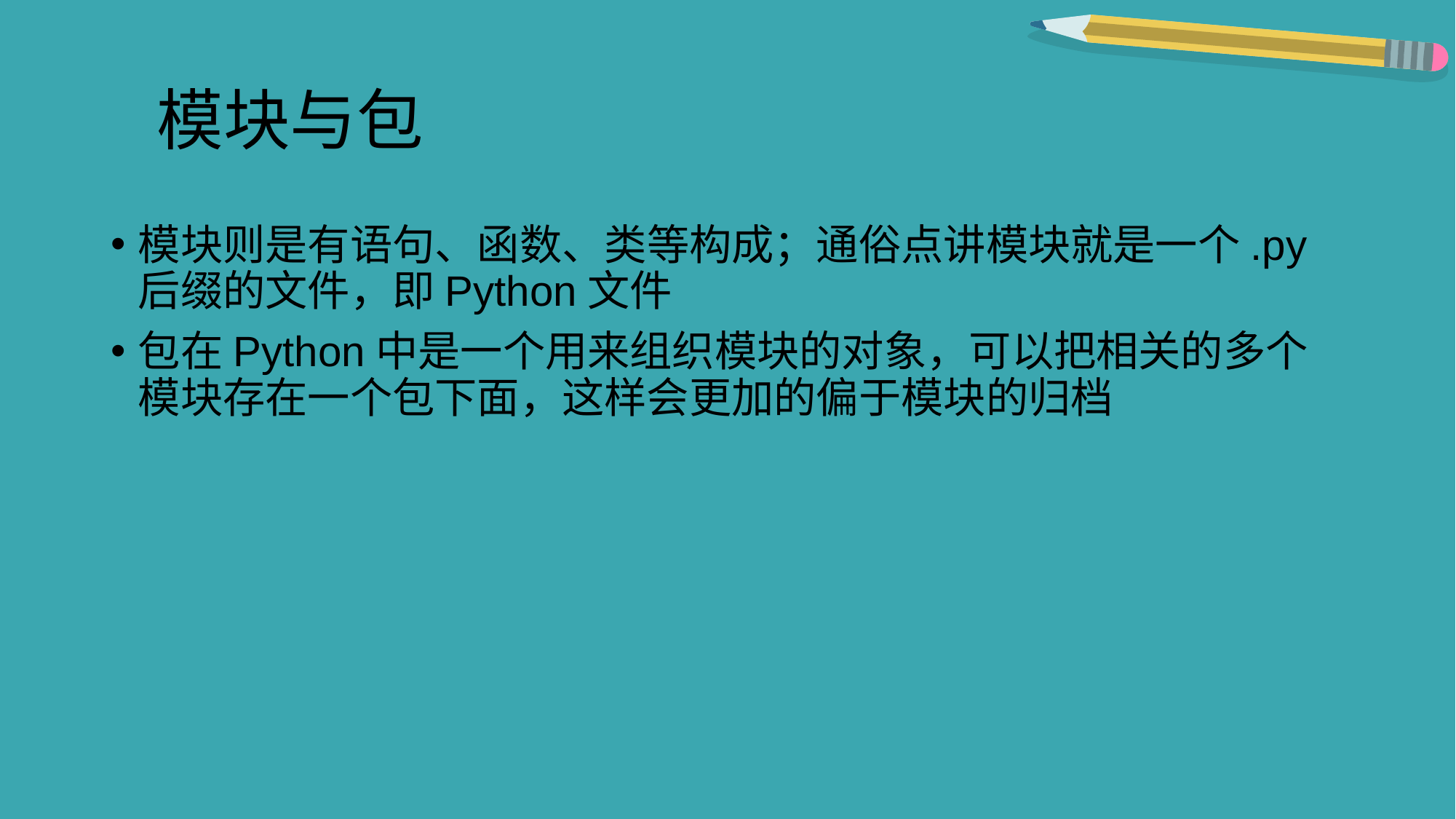

# 模块与包
模块则是有语句、函数、类等构成；通俗点讲模块就是一个.py后缀的文件，即Python文件
包在Python中是一个用来组织模块的对象，可以把相关的多个模块存在一个包下面，这样会更加的偏于模块的归档